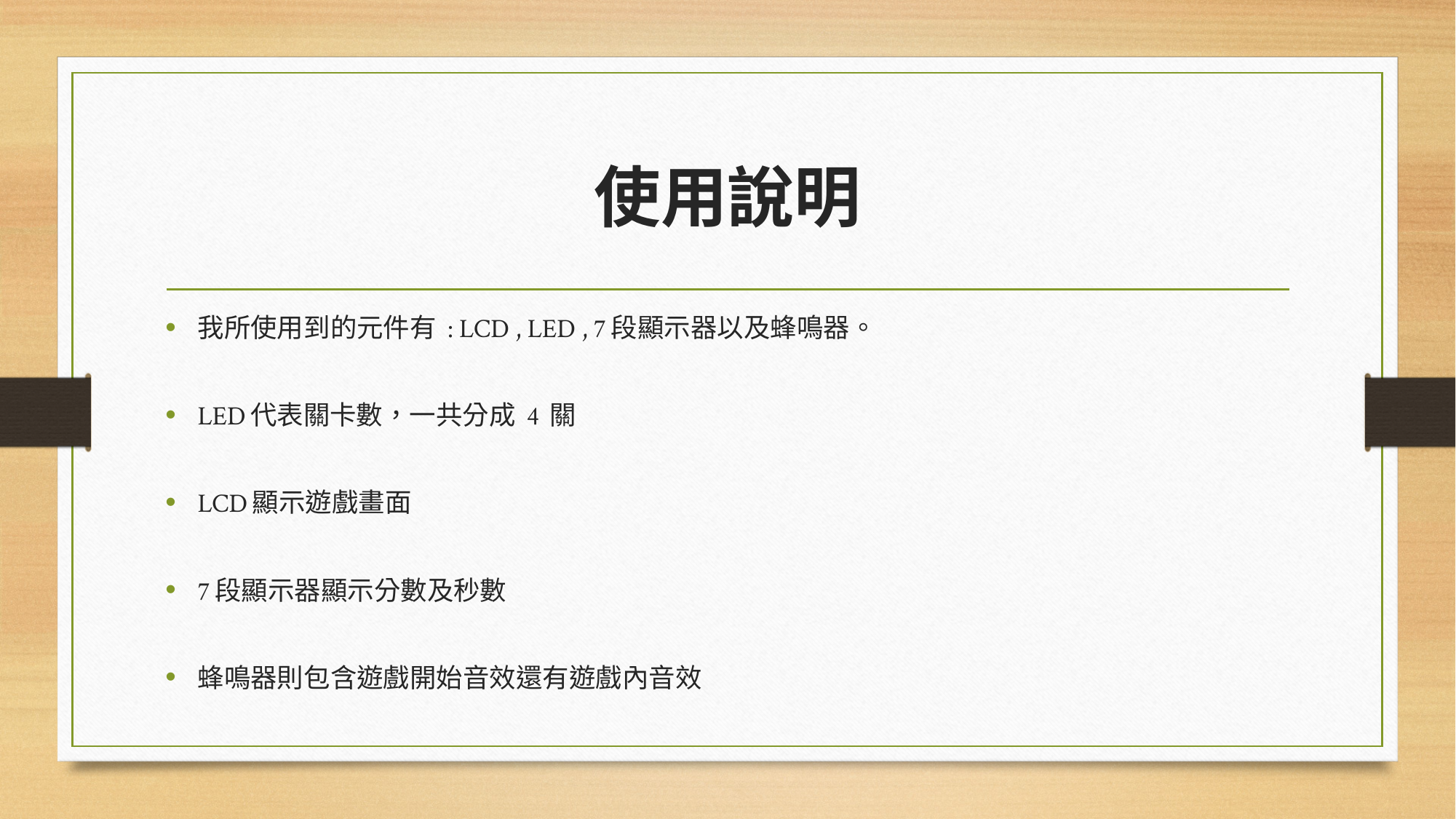

# 使用說明
我所使用到的元件有 : LCD , LED , 7段顯示器以及蜂鳴器。

LED代表關卡數，一共分成 4 關

LCD顯示遊戲畫面

7段顯示器顯示分數及秒數

蜂鳴器則包含遊戲開始音效還有遊戲內音效